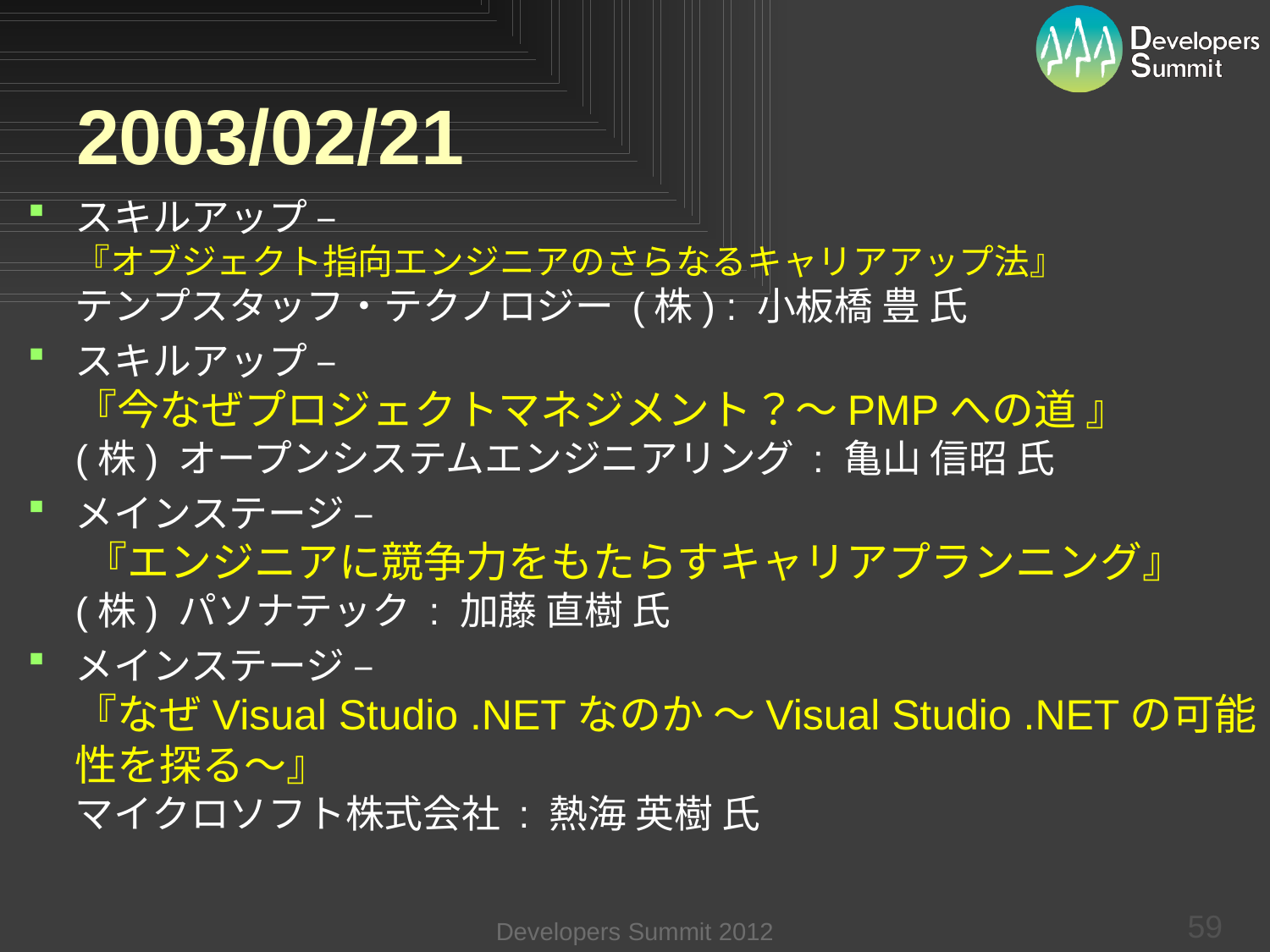

# 2003/02/21
スキルアップ –
『オブジェクト指向エンジニアのさらなるキャリアアップ法』
テンプスタッフ・テクノロジー (株) : 小板橋 豊 氏
スキルアップ –
『今なぜプロジェクトマネジメント？～PMPへの道 』
(株) オープンシステムエンジニアリング : 亀山 信昭 氏
メインステージ –
 『エンジニアに競争力をもたらすキャリアプランニング』
(株) パソナテック : 加藤 直樹 氏
メインステージ –
『なぜVisual Studio .NETなのか ～Visual Studio .NETの可能性を探る～』
マイクロソフト株式会社 : 熱海 英樹 氏
59